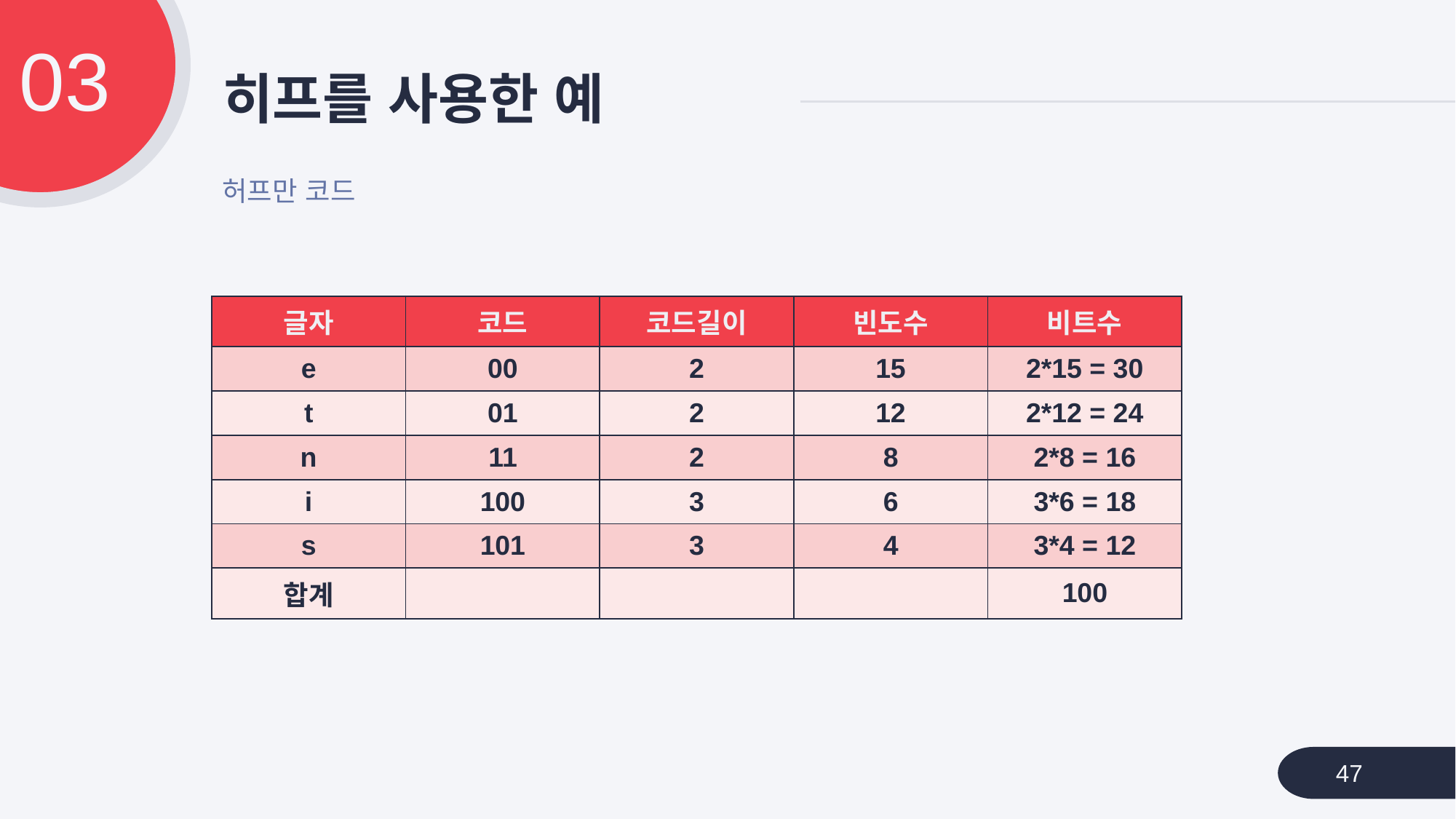

03
# 히프를 사용한 예
허프만 코드
| 글자 | 코드 | 코드길이 | 빈도수 | 비트수 |
| --- | --- | --- | --- | --- |
| e | 00 | 2 | 15 | 2\*15 = 30 |
| t | 01 | 2 | 12 | 2\*12 = 24 |
| n | 11 | 2 | 8 | 2\*8 = 16 |
| i | 100 | 3 | 6 | 3\*6 = 18 |
| s | 101 | 3 | 4 | 3\*4 = 12 |
| 합계 |  |  |  | 100 |
47